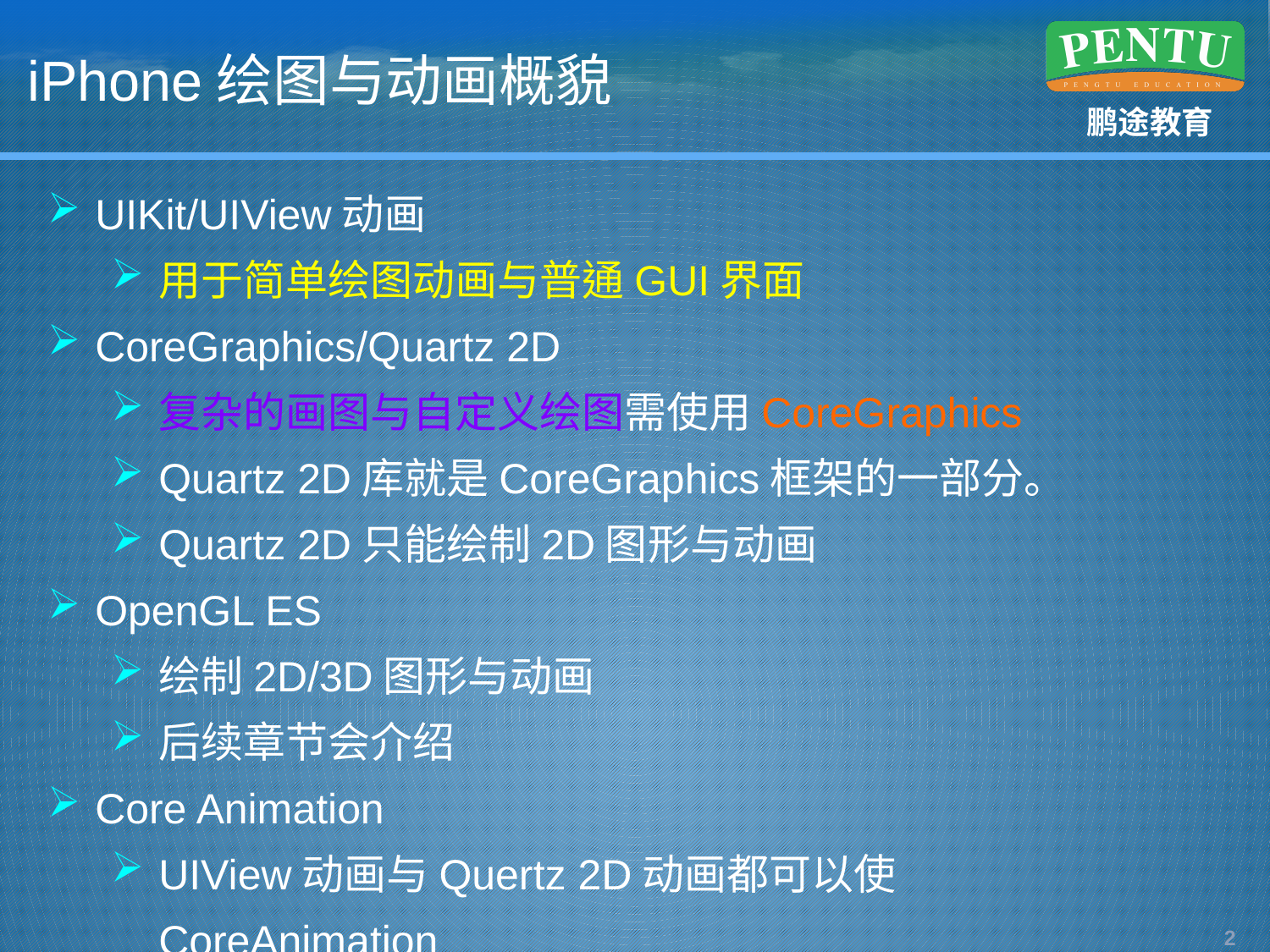

# iPhone绘图与动画概貌
UIKit/UIView动画
用于简单绘图动画与普通GUI界面
CoreGraphics/Quartz 2D
复杂的画图与自定义绘图需使用CoreGraphics
Quartz 2D库就是CoreGraphics框架的一部分。
Quartz 2D只能绘制2D图形与动画
OpenGL ES
绘制2D/3D图形与动画
后续章节会介绍
Core Animation
UIView动画与Quertz 2D动画都可以使CoreAnimation
2